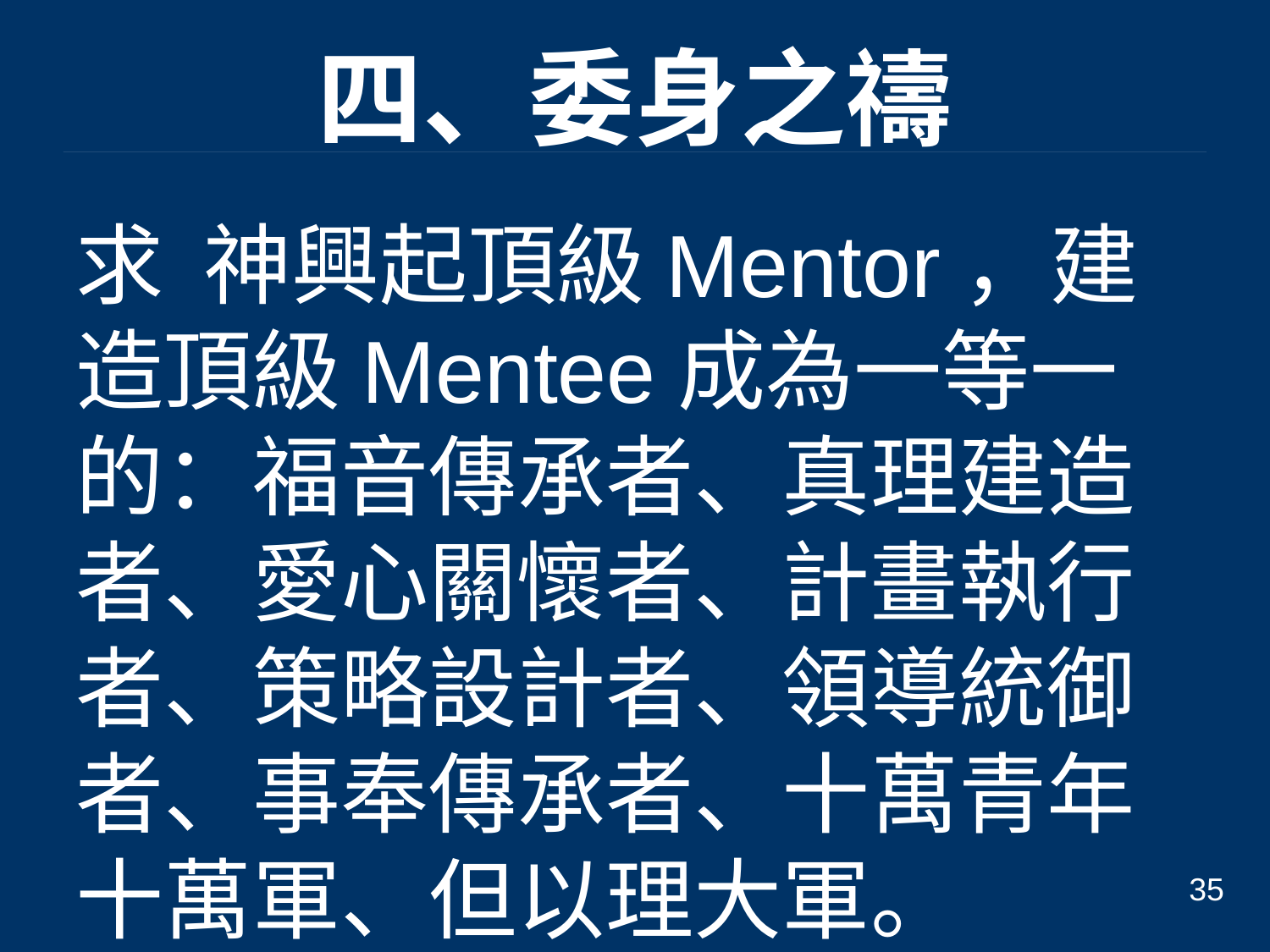

四、委身之禱

求  神興起頂級Mentor，建造頂級Mentee成為一等一的：福音傳承者、真理建造者、愛心關懷者、計畫執行者、策略設計者、領導統御者、事奉傳承者、十萬青年十萬軍、但以理大軍。
35